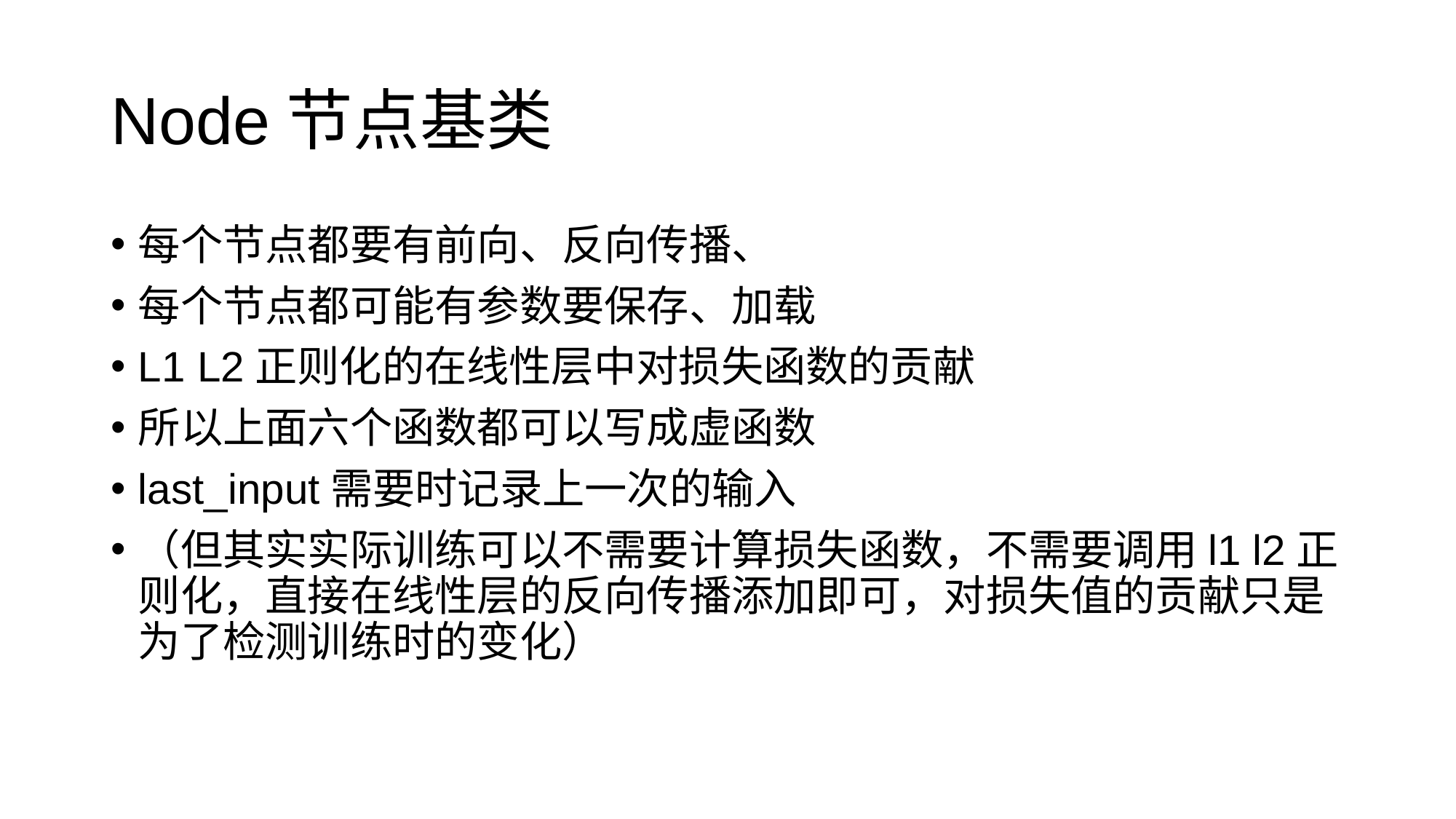

# Node节点基类
每个节点都要有前向、反向传播、
每个节点都可能有参数要保存、加载
L1 L2正则化的在线性层中对损失函数的贡献
所以上面六个函数都可以写成虚函数
last_input需要时记录上一次的输入
（但其实实际训练可以不需要计算损失函数，不需要调用l1 l2正则化，直接在线性层的反向传播添加即可，对损失值的贡献只是为了检测训练时的变化）